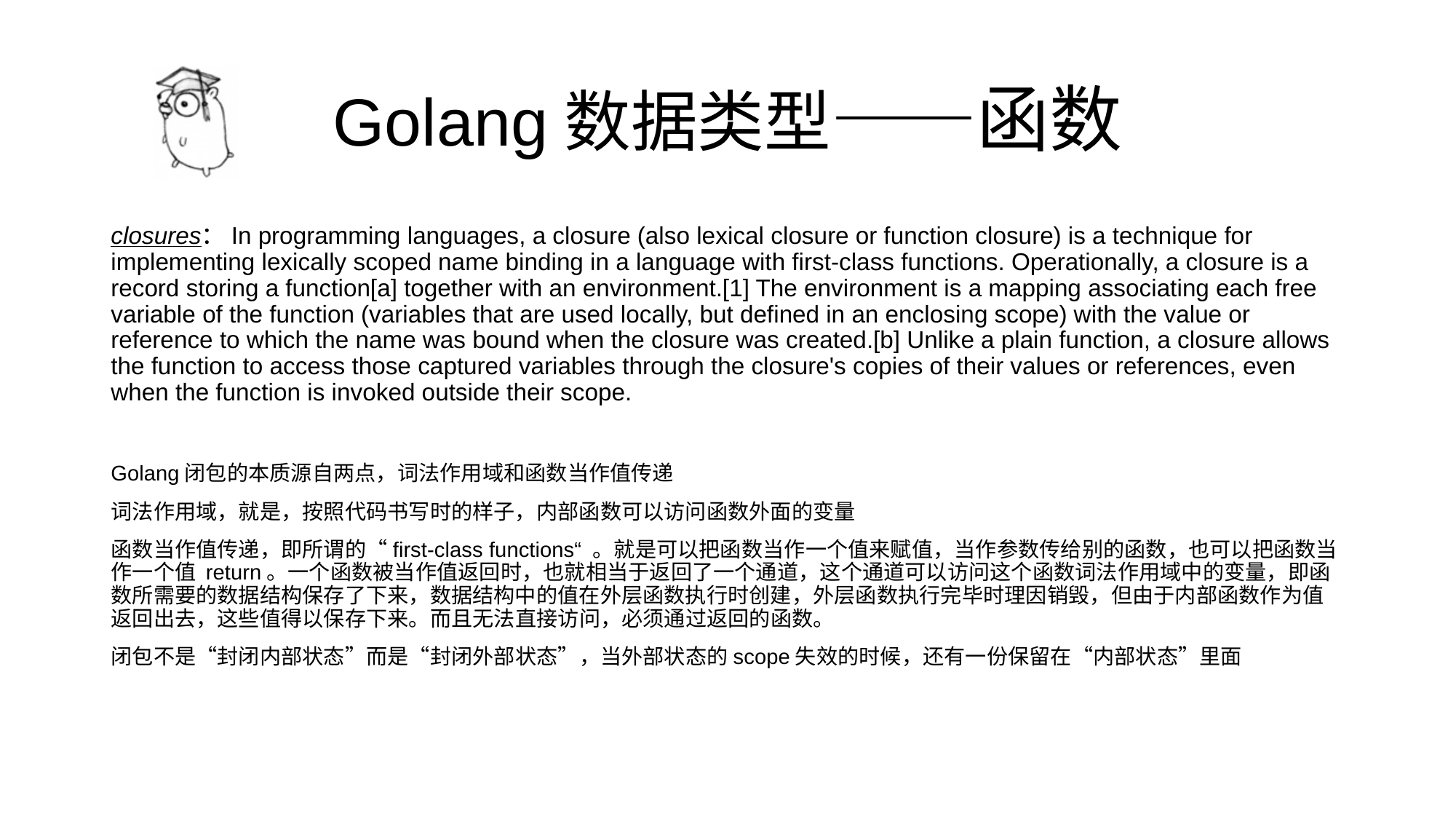

# Golang数据类型——函数
closures：In programming languages, a closure (also lexical closure or function closure) is a technique for implementing lexically scoped name binding in a language with first-class functions. Operationally, a closure is a record storing a function[a] together with an environment.[1] The environment is a mapping associating each free variable of the function (variables that are used locally, but defined in an enclosing scope) with the value or reference to which the name was bound when the closure was created.[b] Unlike a plain function, a closure allows the function to access those captured variables through the closure's copies of their values or references, even when the function is invoked outside their scope.

Golang闭包的本质源自两点，词法作用域和函数当作值传递
词法作用域，就是，按照代码书写时的样子，内部函数可以访问函数外面的变量
函数当作值传递，即所谓的“first-class functions“ 。就是可以把函数当作一个值来赋值，当作参数传给别的函数，也可以把函数当作一个值 return。一个函数被当作值返回时，也就相当于返回了一个通道，这个通道可以访问这个函数词法作用域中的变量，即函数所需要的数据结构保存了下来，数据结构中的值在外层函数执行时创建，外层函数执行完毕时理因销毁，但由于内部函数作为值返回出去，这些值得以保存下来。而且无法直接访问，必须通过返回的函数。
闭包不是“封闭内部状态”而是“封闭外部状态”，当外部状态的scope失效的时候，还有一份保留在“内部状态”里面